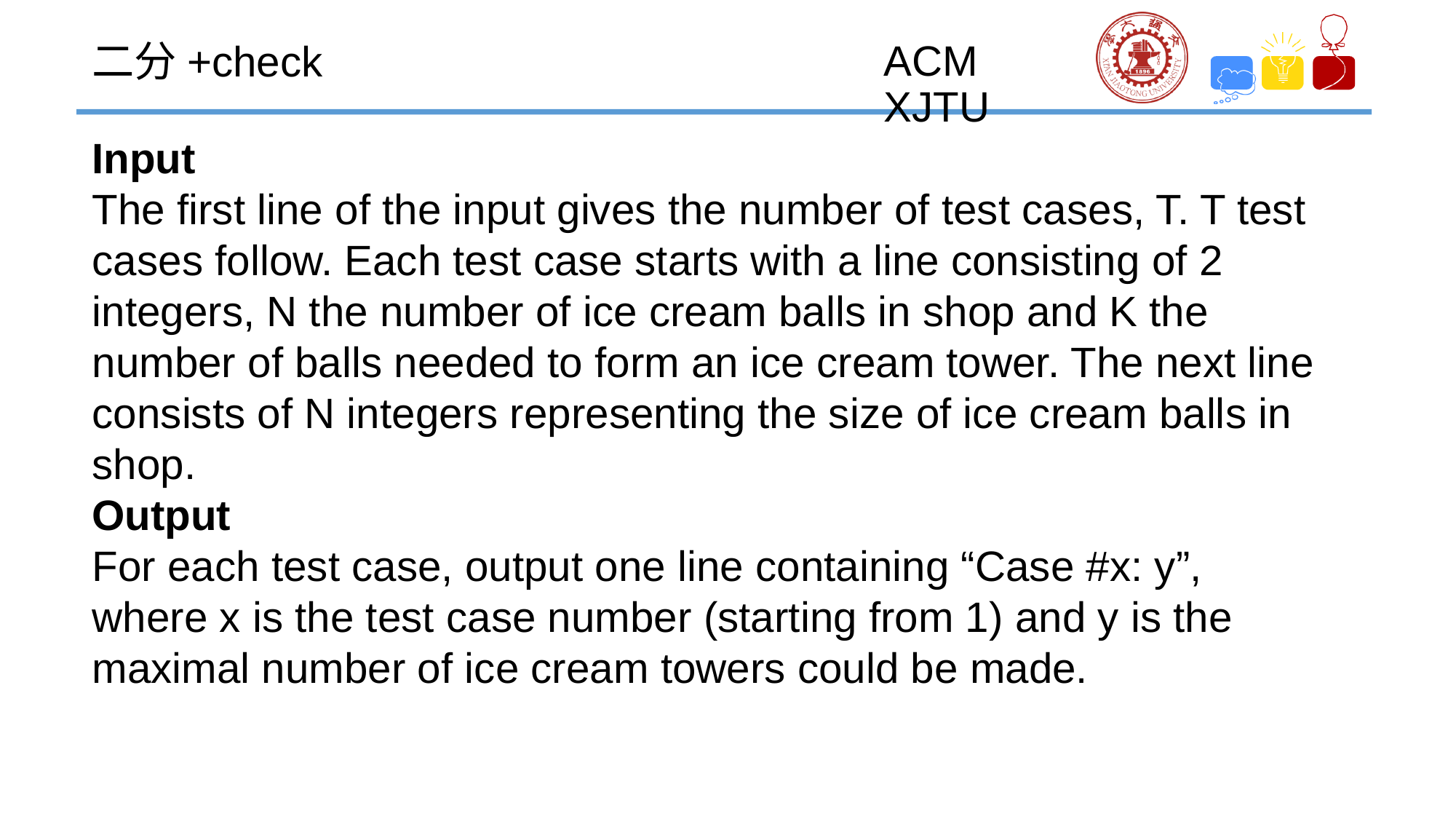

二分+check
Input
The first line of the input gives the number of test cases, T. T test cases follow. Each test case starts with a line consisting of 2 integers, N the number of ice cream balls in shop and K the number of balls needed to form an ice cream tower. The next line consists of N integers representing the size of ice cream balls in shop.
Output
For each test case, output one line containing “Case #x: y”, where x is the test case number (starting from 1) and y is the maximal number of ice cream towers could be made.